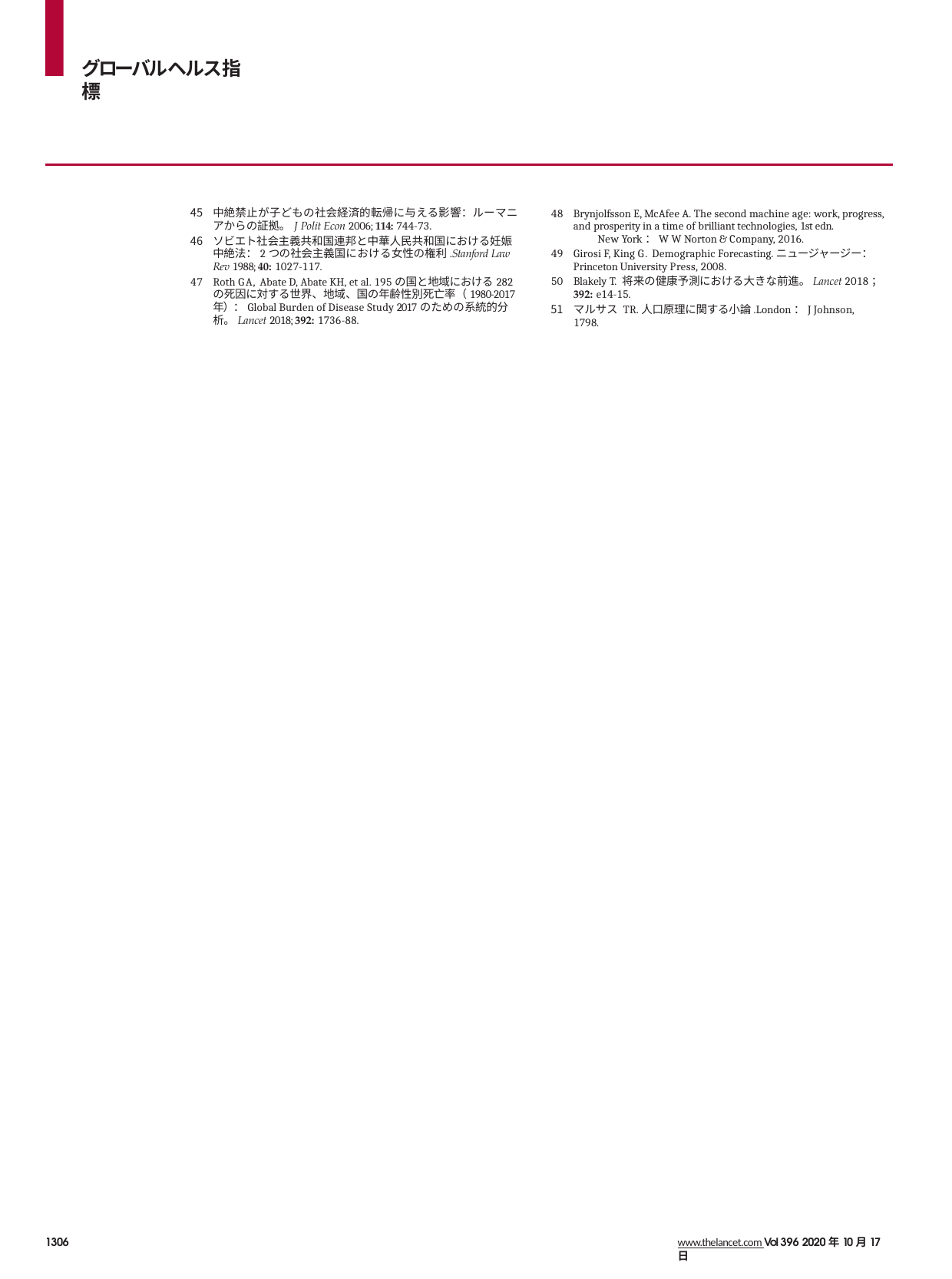

グローバルヘルス指標

中絶禁止が子どもの社会経済的転帰に与える影響：ルーマニアからの証拠。J Polit Econ 2006; 114: 744-73.
ソビエト社会主義共和国連邦と中華人民共和国における妊娠中絶法：2つの社会主義国における女性の権利.Stanford Law Rev 1988; 40: 1027-117.
Roth GA, Abate D, Abate KH, et al. 195の国と地域における282の死因に対する世界、地域、国の年齢性別死亡率（1980-2017年）：Global Burden of Disease Study 2017のための系統的分析。Lancet 2018; 392: 1736-88.
Brynjolfsson E, McAfee A. The second machine age: work, progress, and prosperity in a time of brilliant technologies, 1st edn. 	New York：W W Norton & Company, 2016.
Girosi F, King G. Demographic Forecasting.ニュージャージー：Princeton University Press, 2008.
Blakely T. 将来の健康予測における大きな前進。Lancet 2018；
392: e14-15.
マルサス TR.人口原理に関する小論.London：J Johnson, 1798.
1306
www.thelancet.com Vol 396 2020年10月17日